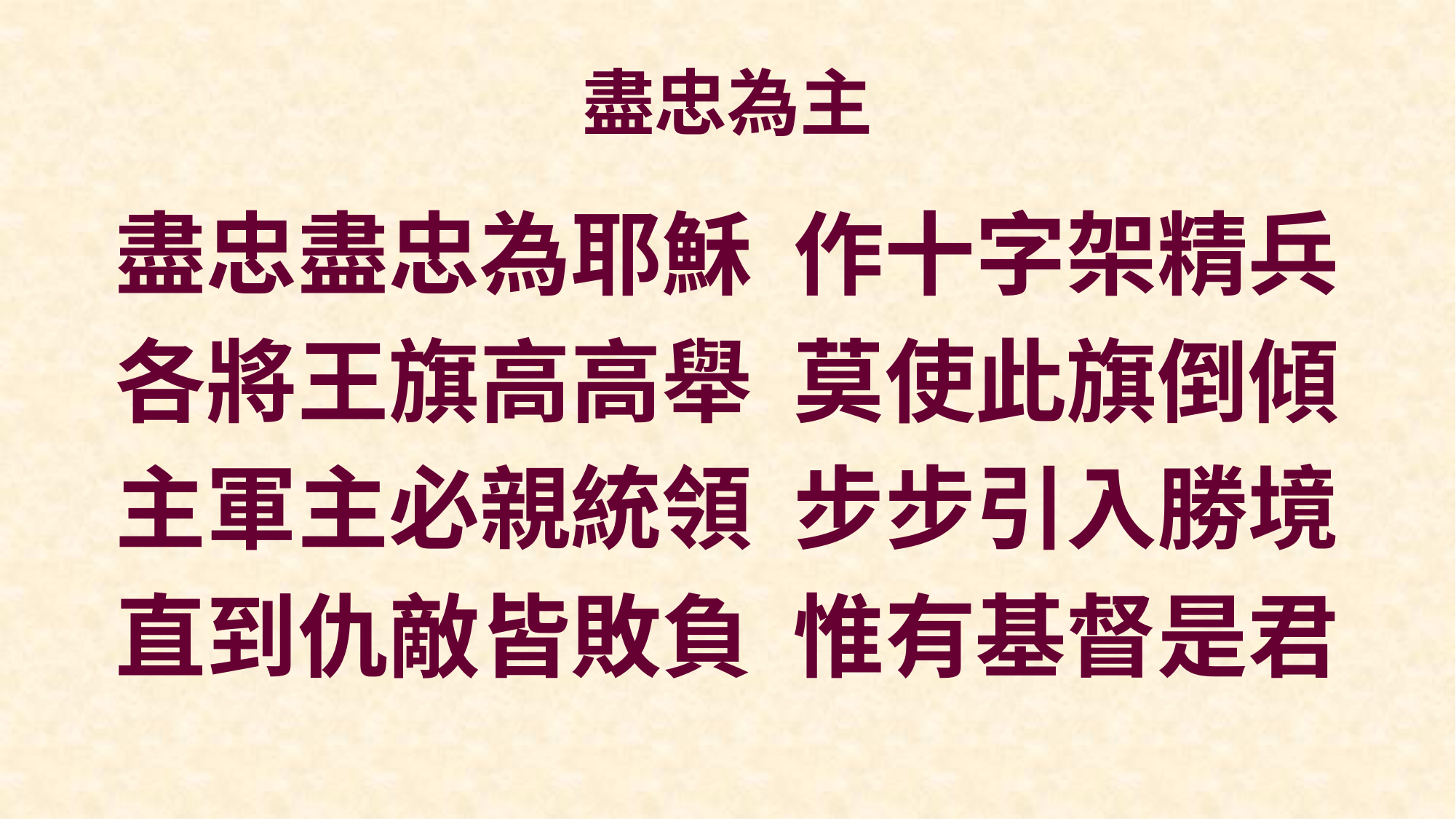

# 盡忠為主
盡忠盡忠為耶穌  作十字架精兵
各將王旗高高舉  莫使此旗倒傾
主軍主必親統領  步步引入勝境
直到仇敵皆敗負  惟有基督是君